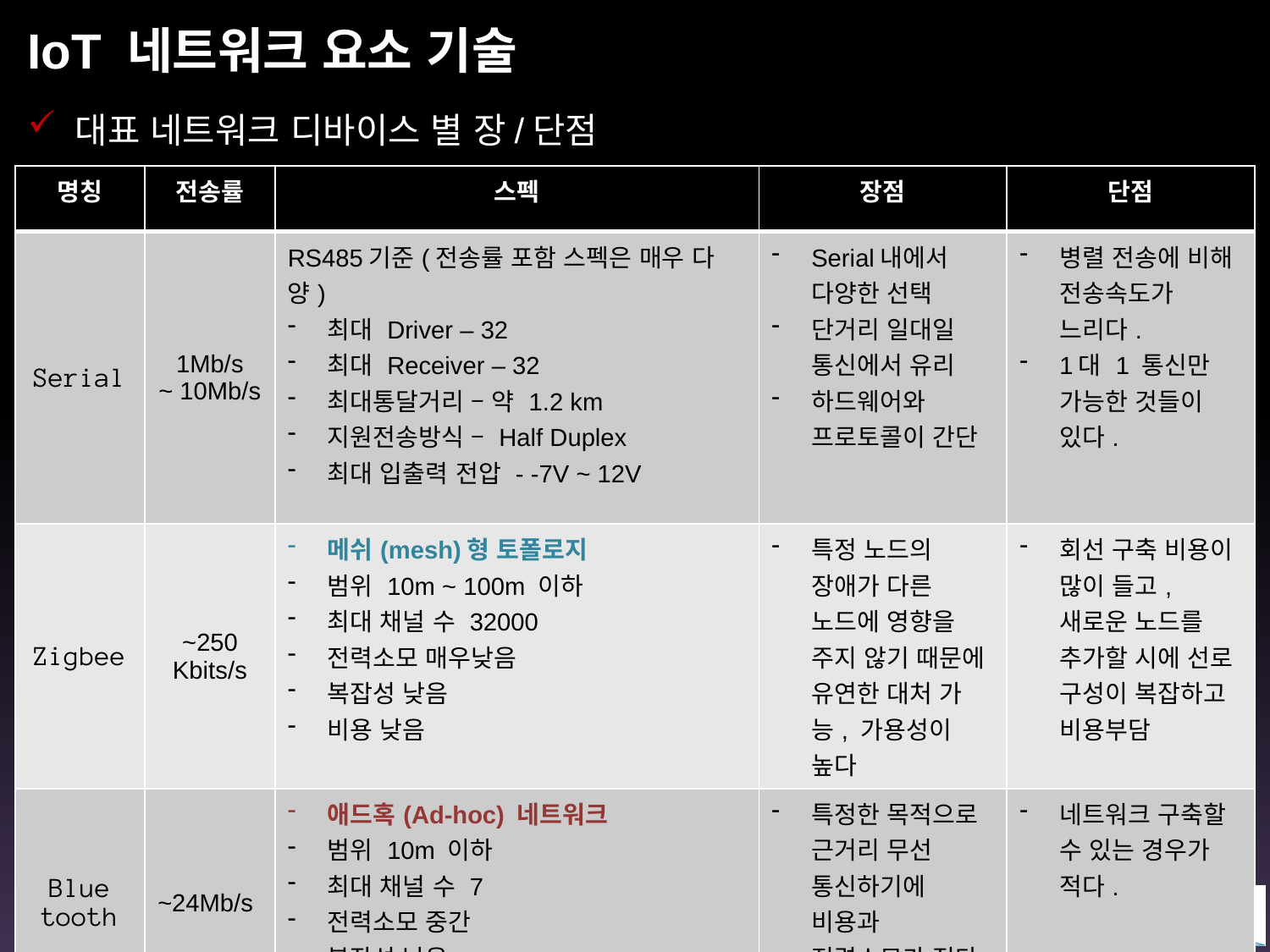

# IoT 네트워크 요소 기술
대표 네트워크 디바이스 별 장/단점

| 명칭 | 전송률 | 스펙 | 장점 | 단점 |
| --- | --- | --- | --- | --- |
| Serial | 1Mb/s ~ 10Mb/s | RS485기준(전송률 포함 스펙은 매우 다양) 최대 Driver – 32 최대 Receiver – 32 최대통달거리 – 약 1.2 km 지원전송방식 – Half Duplex 최대 입출력 전압 - -7V ~ 12V | Serial내에서 다양한 선택 단거리 일대일 통신에서 유리 하드웨어와 프로토콜이 간단 | 병렬 전송에 비해 전송속도가 느리다. 1대 1 통신만 가능한 것들이 있다. |
| Zigbee | ~250 Kbits/s | 메쉬(mesh)형 토폴로지 범위 10m ~ 100m 이하 최대 채널 수 32000 전력소모 매우낮음 복잡성 낮음 비용 낮음 | 특정 노드의 장애가 다른 노드에 영향을 주지 않기 때문에 유연한 대처 가능, 가용성이 높다 | 회선 구축 비용이 많이 들고, 새로운 노드를 추가할 시에 선로 구성이 복잡하고 비용부담 |
| Blue tooth | ~24Mb/s | 애드혹(Ad-hoc) 네트워크 범위 10m 이하 최대 채널 수 7 전력소모 중간 복잡성 낮음 비용 낮음 | 특정한 목적으로 근거리 무선 통신하기에 비용과 전력소모가 적다. | 네트워크 구축할 수 있는 경우가 적다. |
5